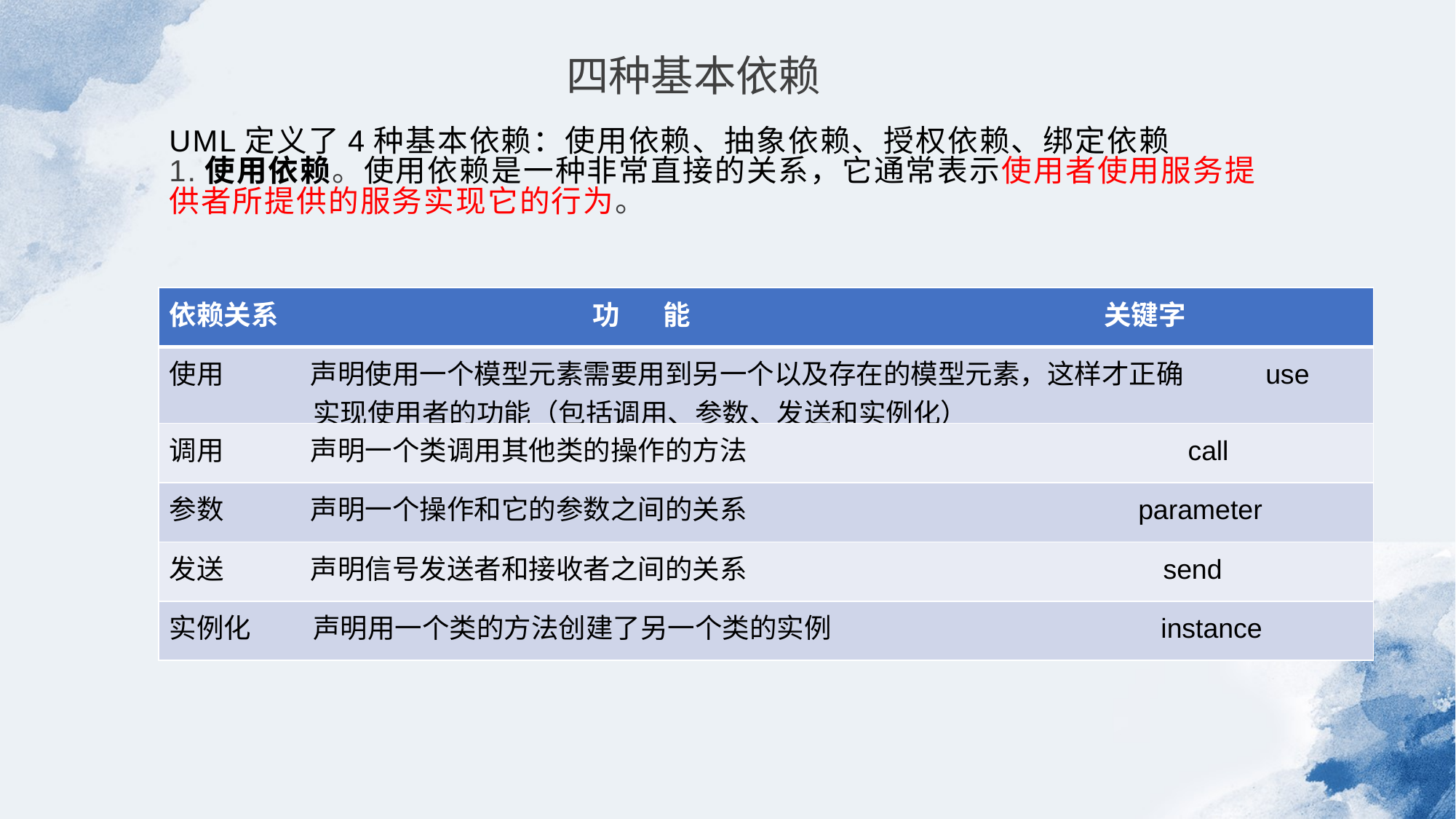

四种基本依赖
UML定义了4种基本依赖：使用依赖、抽象依赖、授权依赖、绑定依赖
1.使用依赖。使用依赖是一种非常直接的关系，它通常表示使用者使用服务提供者所提供的服务实现它的行为。

| 依赖关系 功 能 关键字 |
| --- |
| 使用 声明使用一个模型元素需要用到另一个以及存在的模型元素，这样才正确 use 实现使用者的功能（包括调用、参数、发送和实例化） |
| 调用 声明一个类调用其他类的操作的方法 call |
| 参数 声明一个操作和它的参数之间的关系 parameter |
| 发送 声明信号发送者和接收者之间的关系 send |
| 实例化 声明用一个类的方法创建了另一个类的实例 instance |